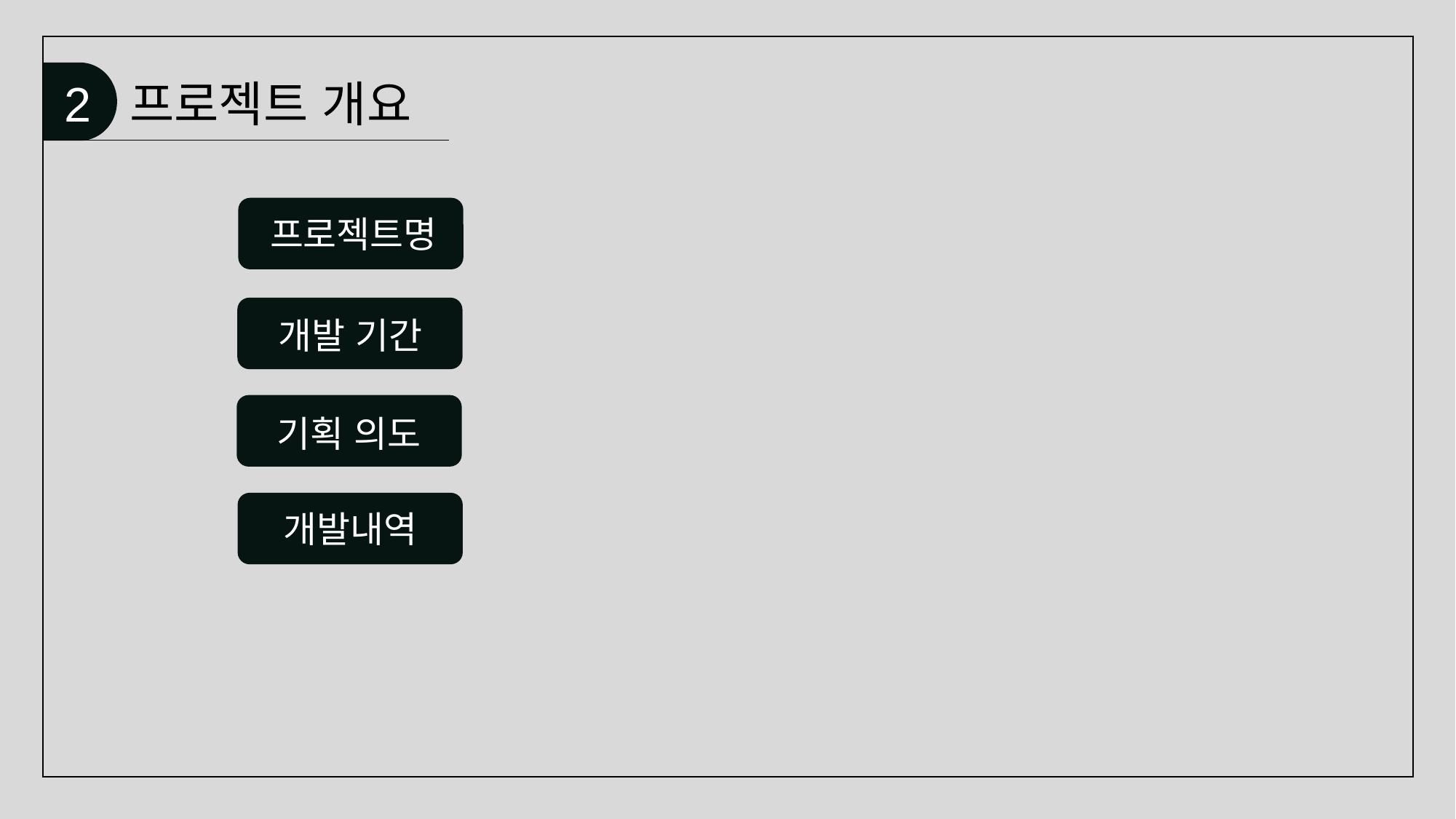

2  프로젝트 개요

프로젝트명

개발 기간

기획 의도

개발내역